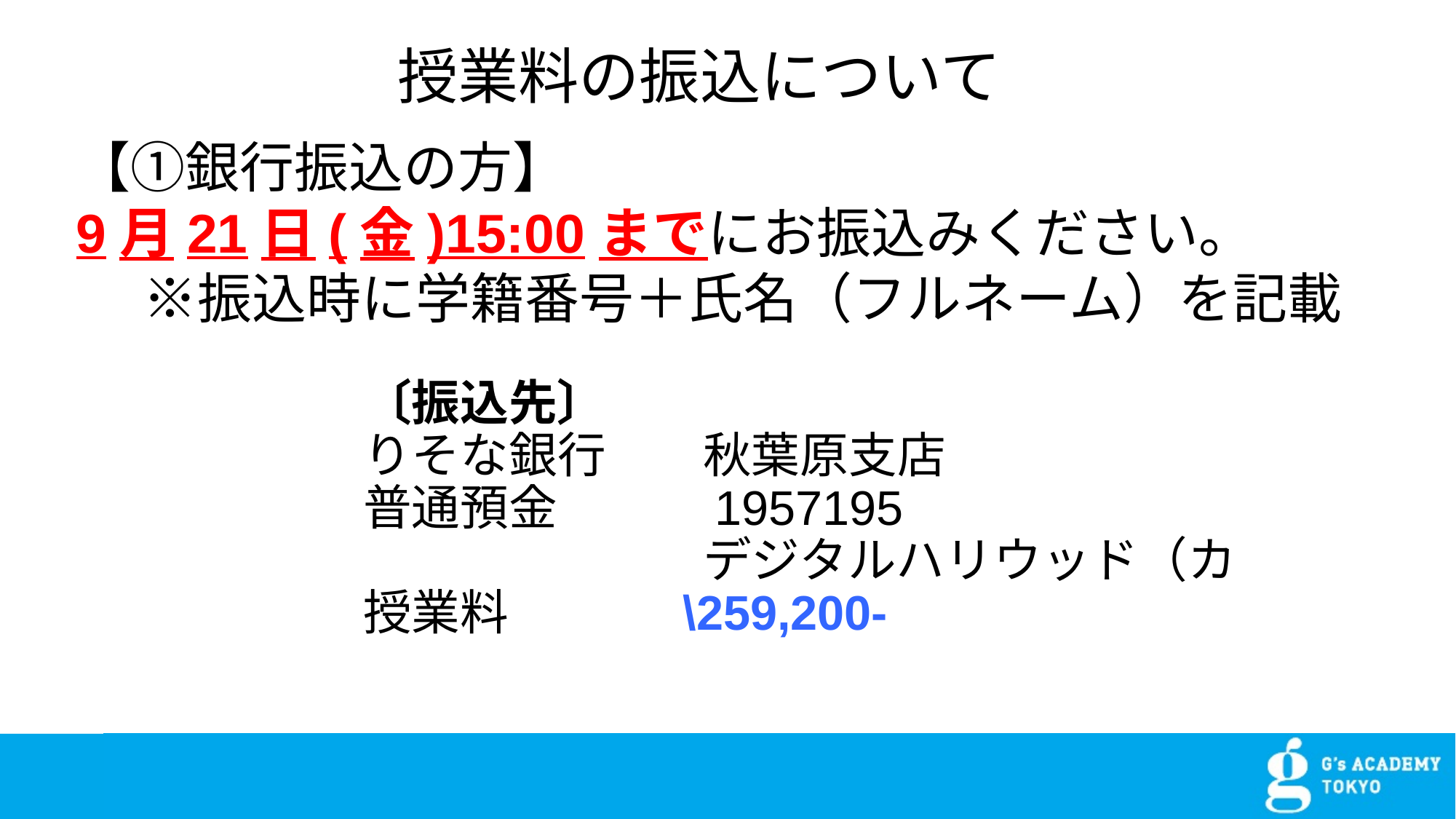

授業料の振込について
【①銀行振込の方】
9月21日(金)15:00までにお振込みください。
 　※振込時に学籍番号＋氏名（フルネーム）を記載
〔振込先〕
りそな銀行　　秋葉原支店
普通預金　　　1957195
　　　　　　　デジタルハリウッド（カ
授業料      　　\259,200-